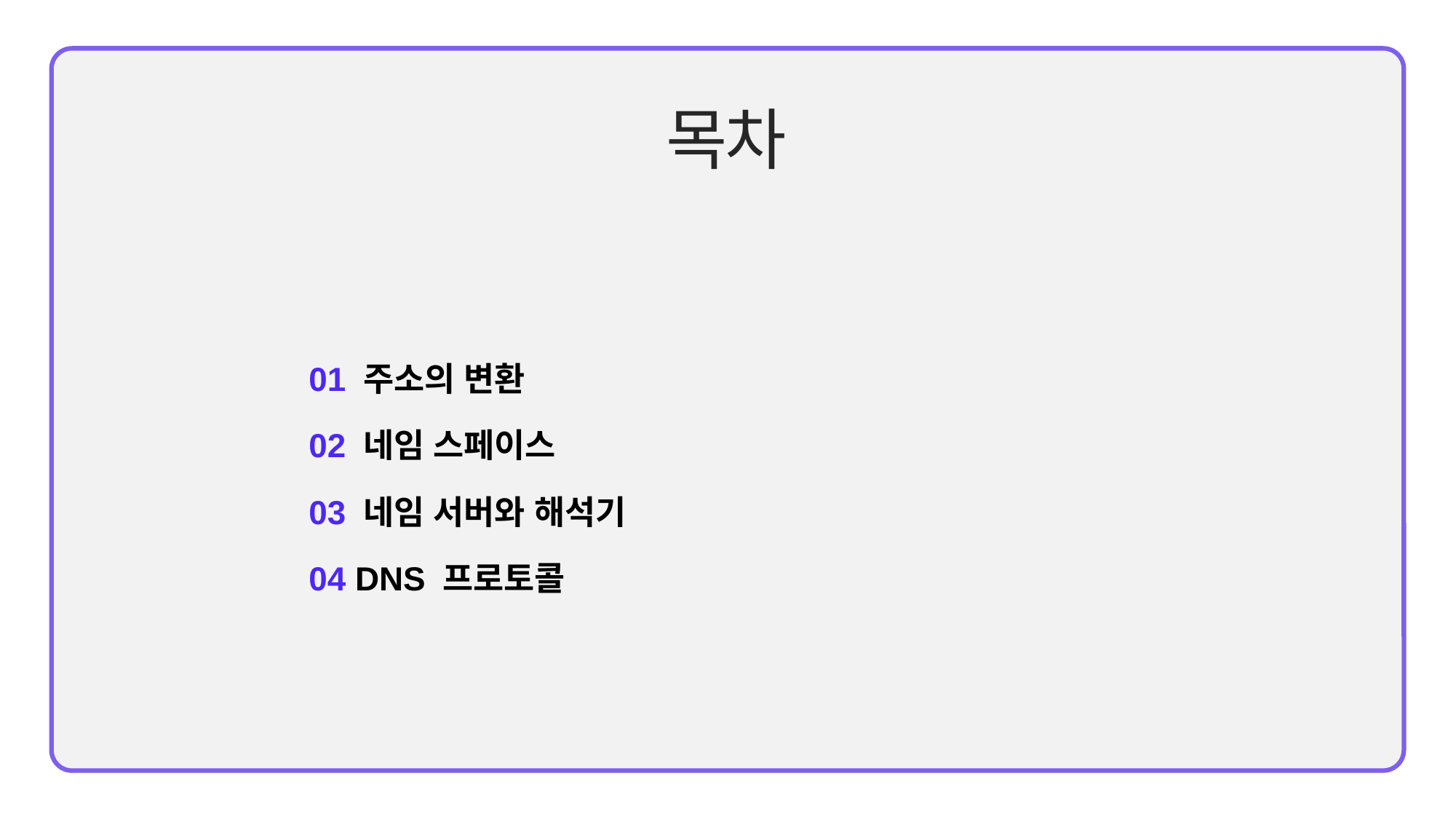

01 주소의 변환
02 네임 스페이스
03 네임 서버와 해석기
04 DNS 프로토콜